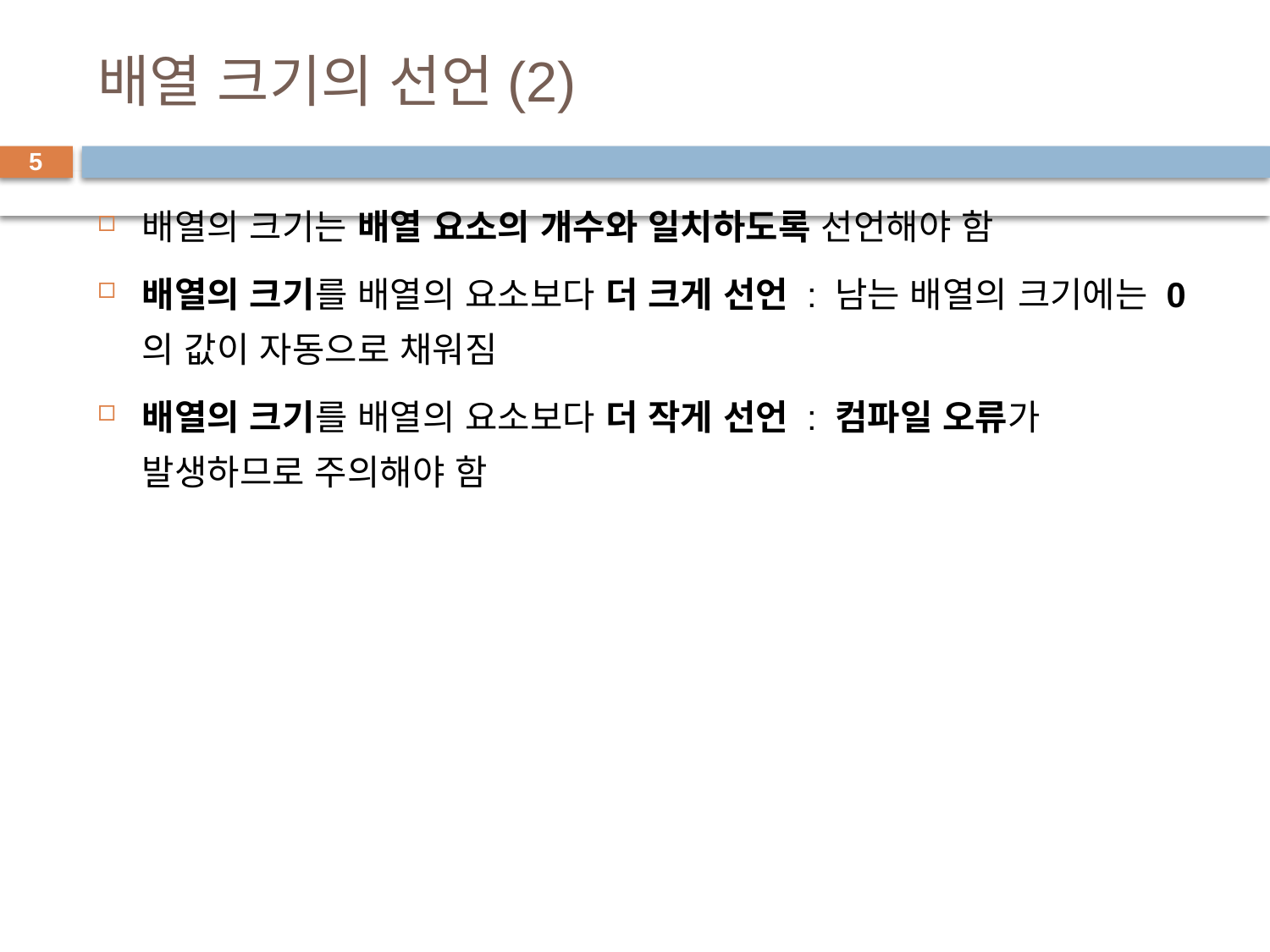

# 배열 크기의 선언(2)
5
배열의 크기는 배열 요소의 개수와 일치하도록 선언해야 함
배열의 크기를 배열의 요소보다 더 크게 선언 : 남는 배열의 크기에는 0의 값이 자동으로 채워짐
배열의 크기를 배열의 요소보다 더 작게 선언 : 컴파일 오류가 발생하므로 주의해야 함